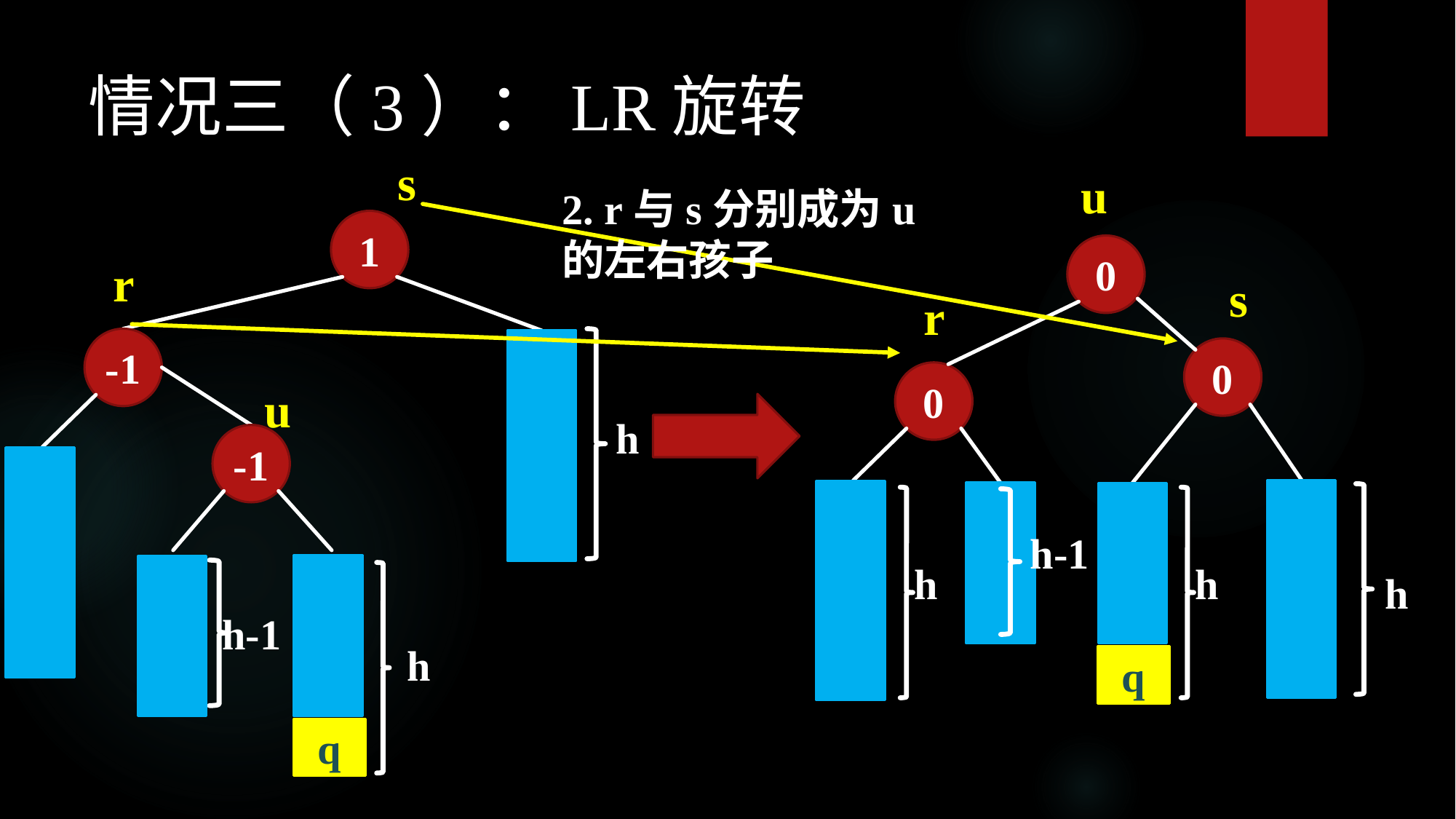

情况三（3）：LR旋转
s
1
r
-1

h
-1

h-1
h
q
u
0
s
r
0
0

h-1
h
h
q

h
2. r与s分别成为u的左右孩子
u